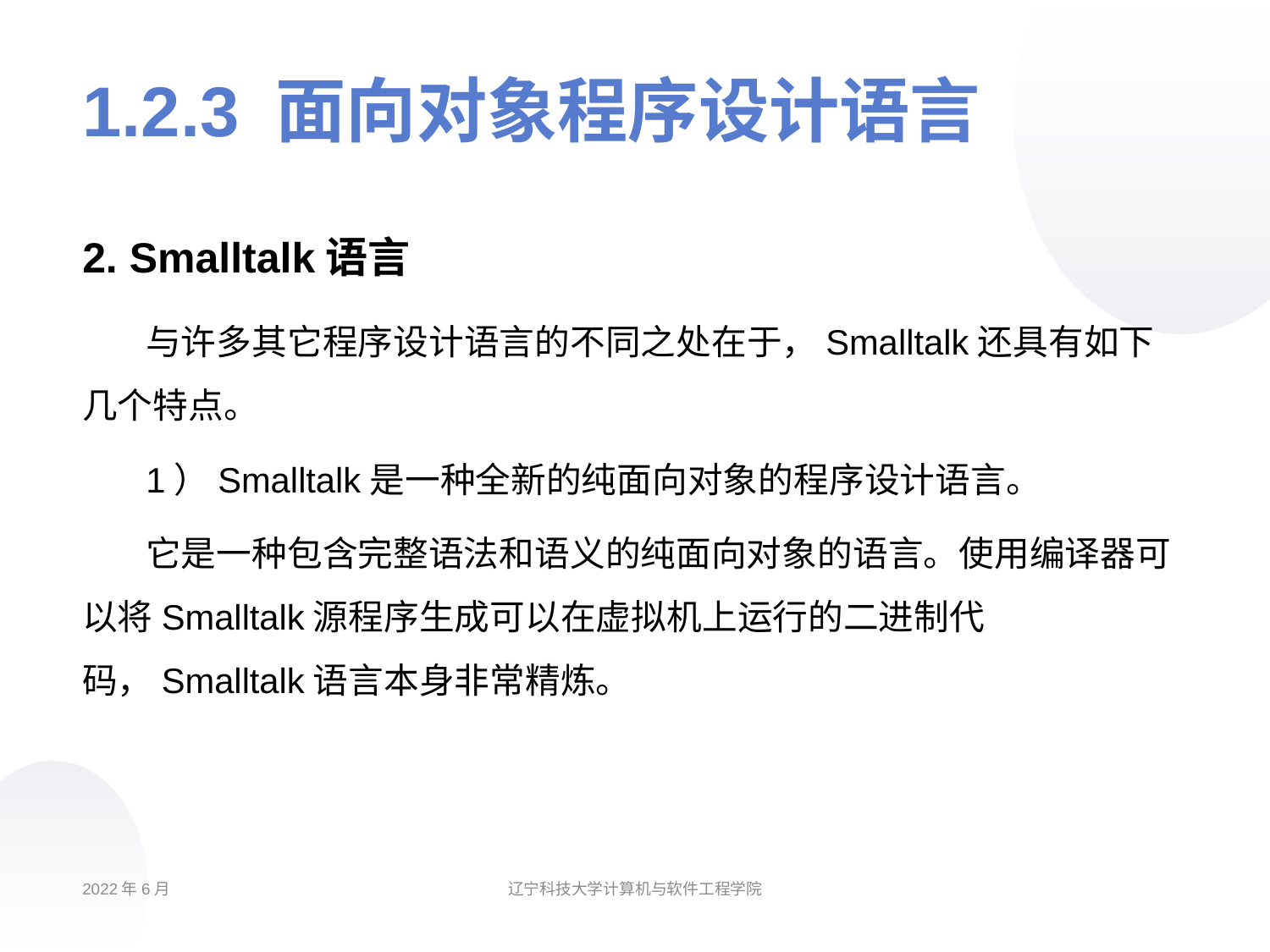

# 1.2.3 面向对象程序设计语言
2. Smalltalk语言
与许多其它程序设计语言的不同之处在于，Smalltalk还具有如下几个特点。
1）Smalltalk是一种全新的纯面向对象的程序设计语言。
它是一种包含完整语法和语义的纯面向对象的语言。使用编译器可以将Smalltalk源程序生成可以在虚拟机上运行的二进制代码，Smalltalk语言本身非常精炼。

2022年6月
辽宁科技大学计算机与软件工程学院
105